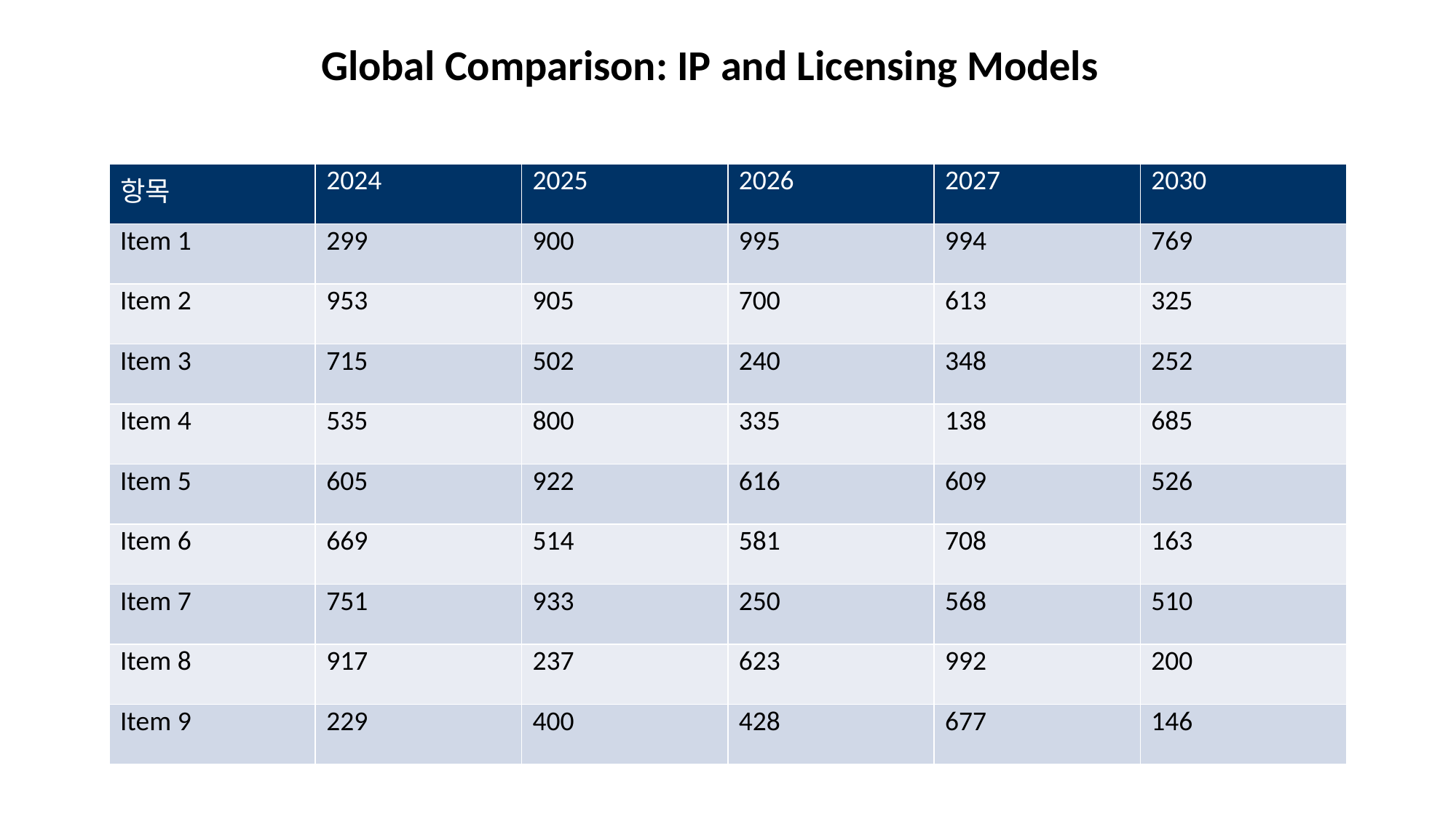

Global Comparison: IP and Licensing Models
#
| 항목 | 2024 | 2025 | 2026 | 2027 | 2030 |
| --- | --- | --- | --- | --- | --- |
| Item 1 | 299 | 900 | 995 | 994 | 769 |
| Item 2 | 953 | 905 | 700 | 613 | 325 |
| Item 3 | 715 | 502 | 240 | 348 | 252 |
| Item 4 | 535 | 800 | 335 | 138 | 685 |
| Item 5 | 605 | 922 | 616 | 609 | 526 |
| Item 6 | 669 | 514 | 581 | 708 | 163 |
| Item 7 | 751 | 933 | 250 | 568 | 510 |
| Item 8 | 917 | 237 | 623 | 992 | 200 |
| Item 9 | 229 | 400 | 428 | 677 | 146 |